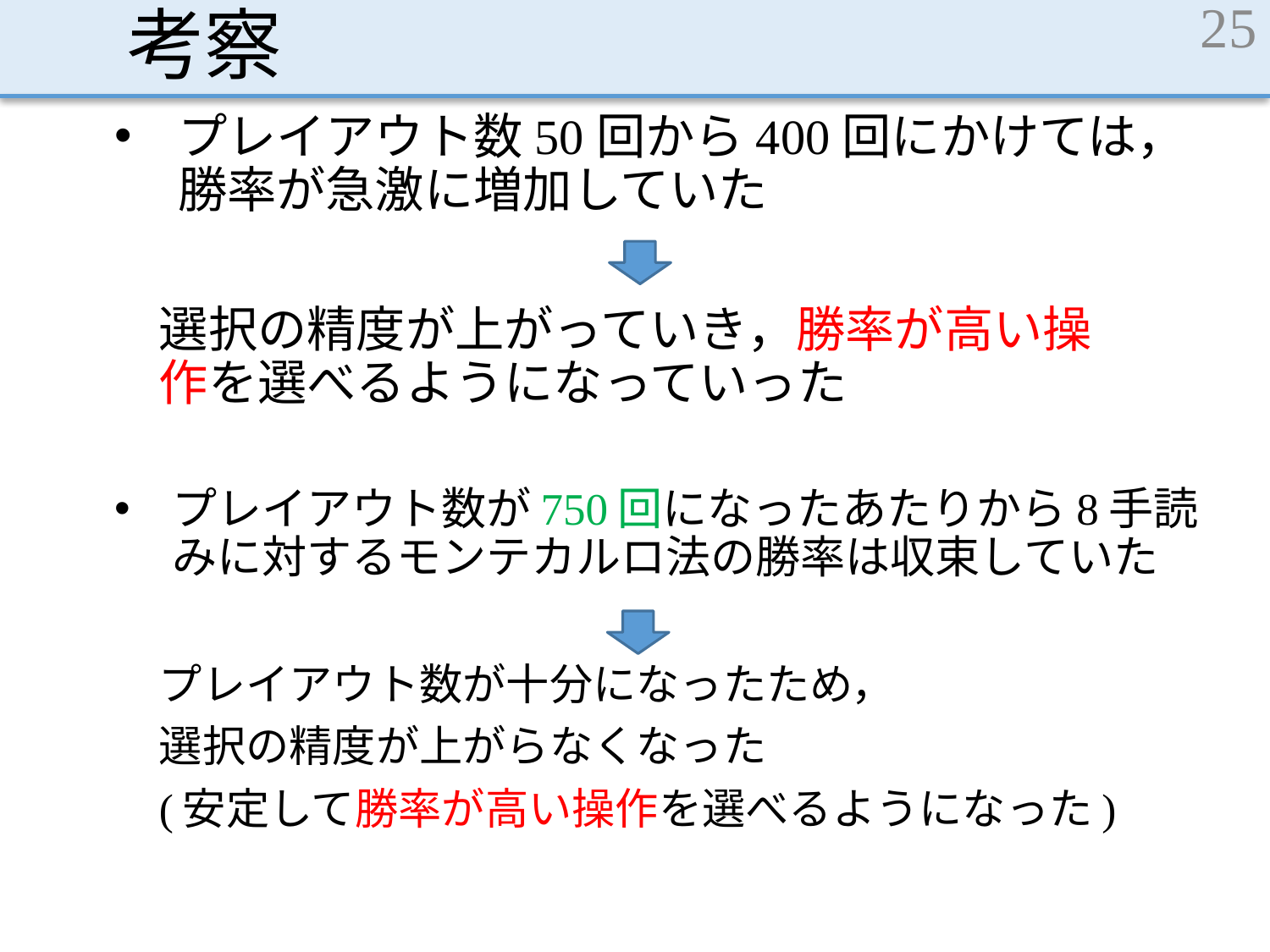

# 考察
25
プレイアウト数50回から400回にかけては，勝率が急激に増加していた

選択の精度が上がっていき，勝率が高い操作を選べるようになっていった
プレイアウト数が750回になったあたりから8手読みに対するモンテカルロ法の勝率は収束していた

プレイアウト数が十分になったため，
選択の精度が上がらなくなった
(安定して勝率が高い操作を選べるようになった)